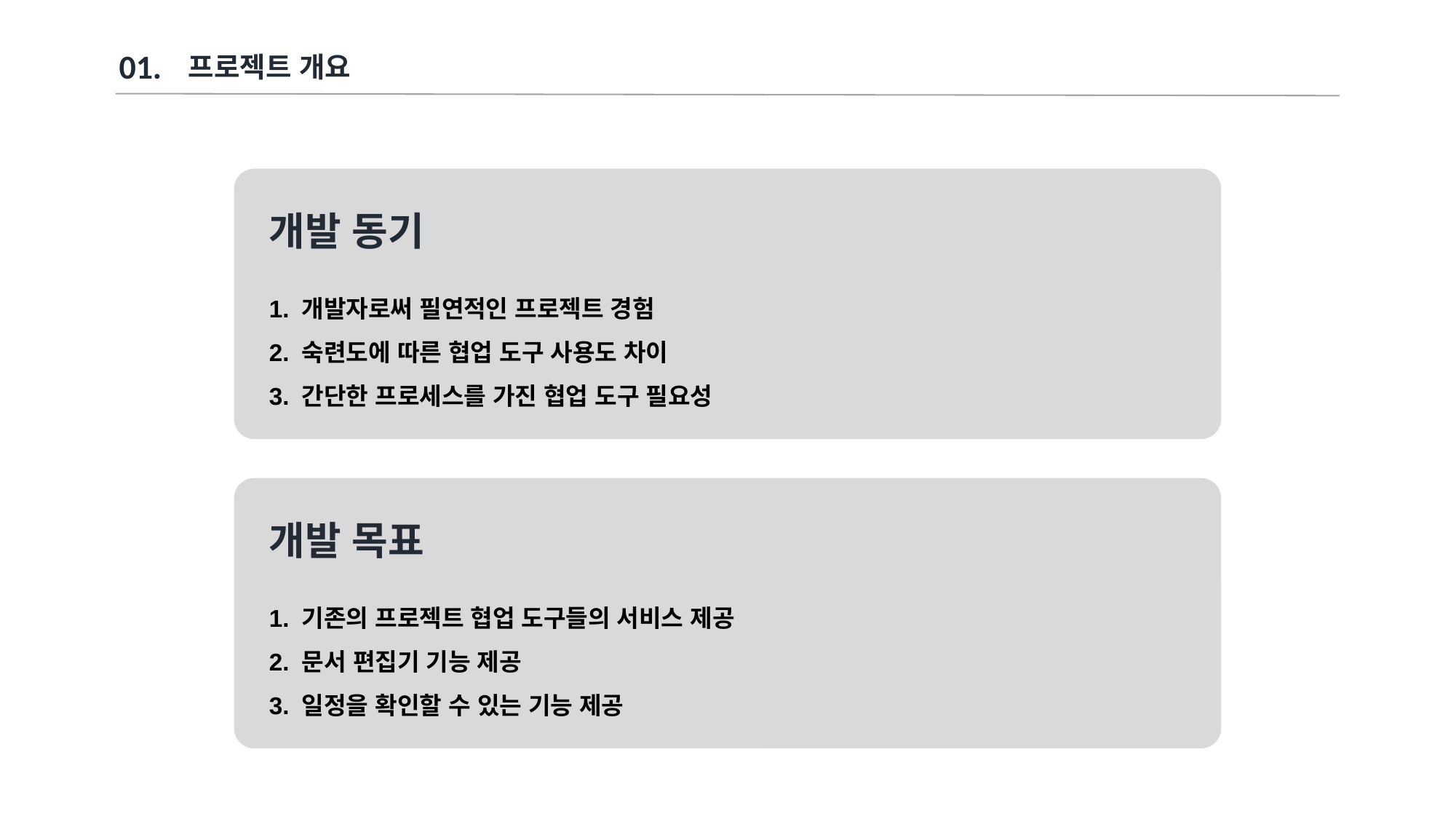

01.
프로젝트 개요

1. 개발자로써 필연적인 프로젝트 경험
2. 숙련도에 따른 협업 도구 사용도 차이
3. 간단한 프로세스를 가진 협업 도구 필요성
개발 동기

1. 기존의 프로젝트 협업 도구들의 서비스 제공
2. 문서 편집기 기능 제공
3. 일정을 확인할 수 있는 기능 제공
개발 목표